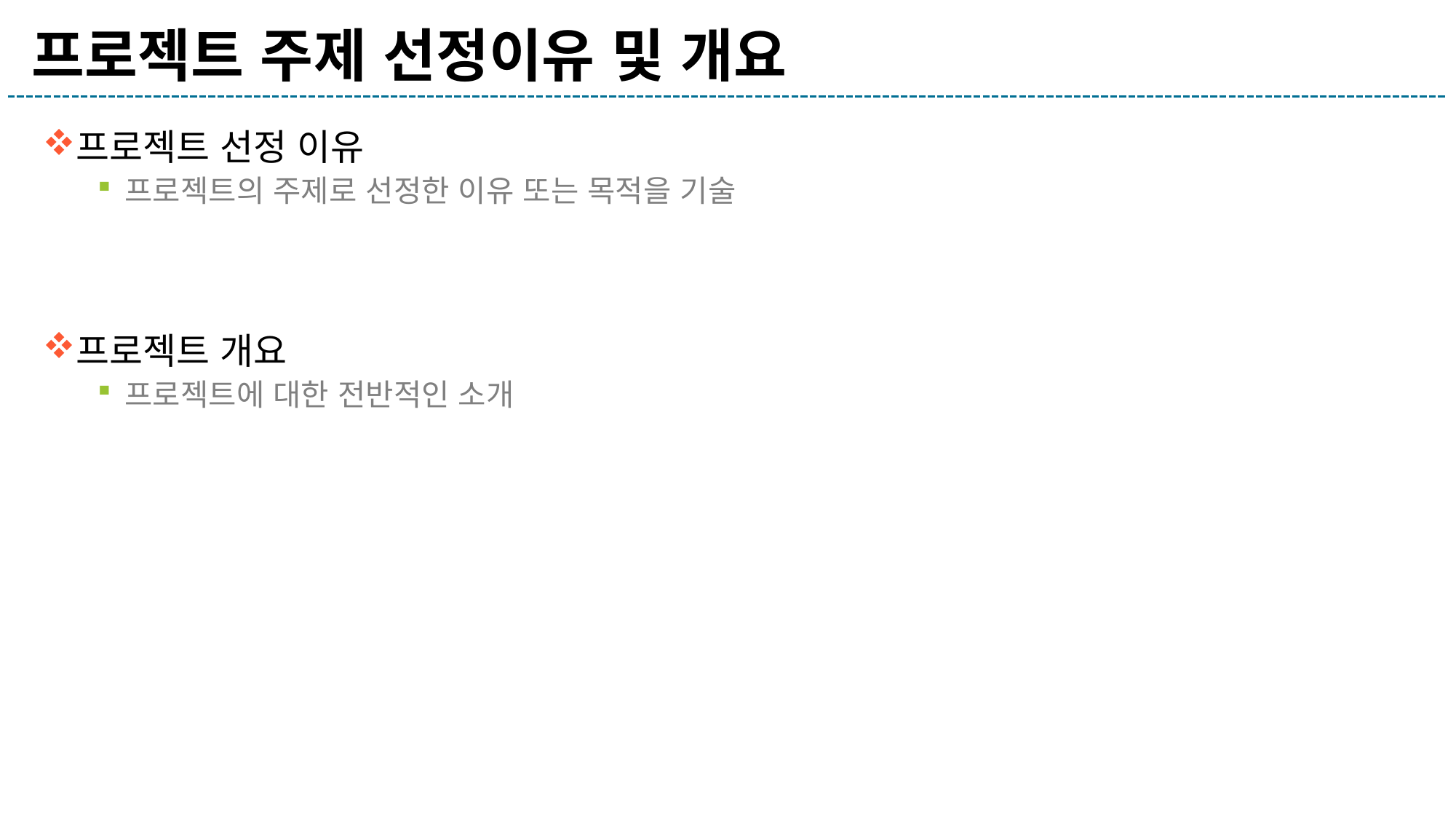

# 프로젝트 주제 선정이유 및 개요
프로젝트 선정 이유
프로젝트의 주제로 선정한 이유 또는 목적을 기술

프로젝트 개요
프로젝트에 대한 전반적인 소개